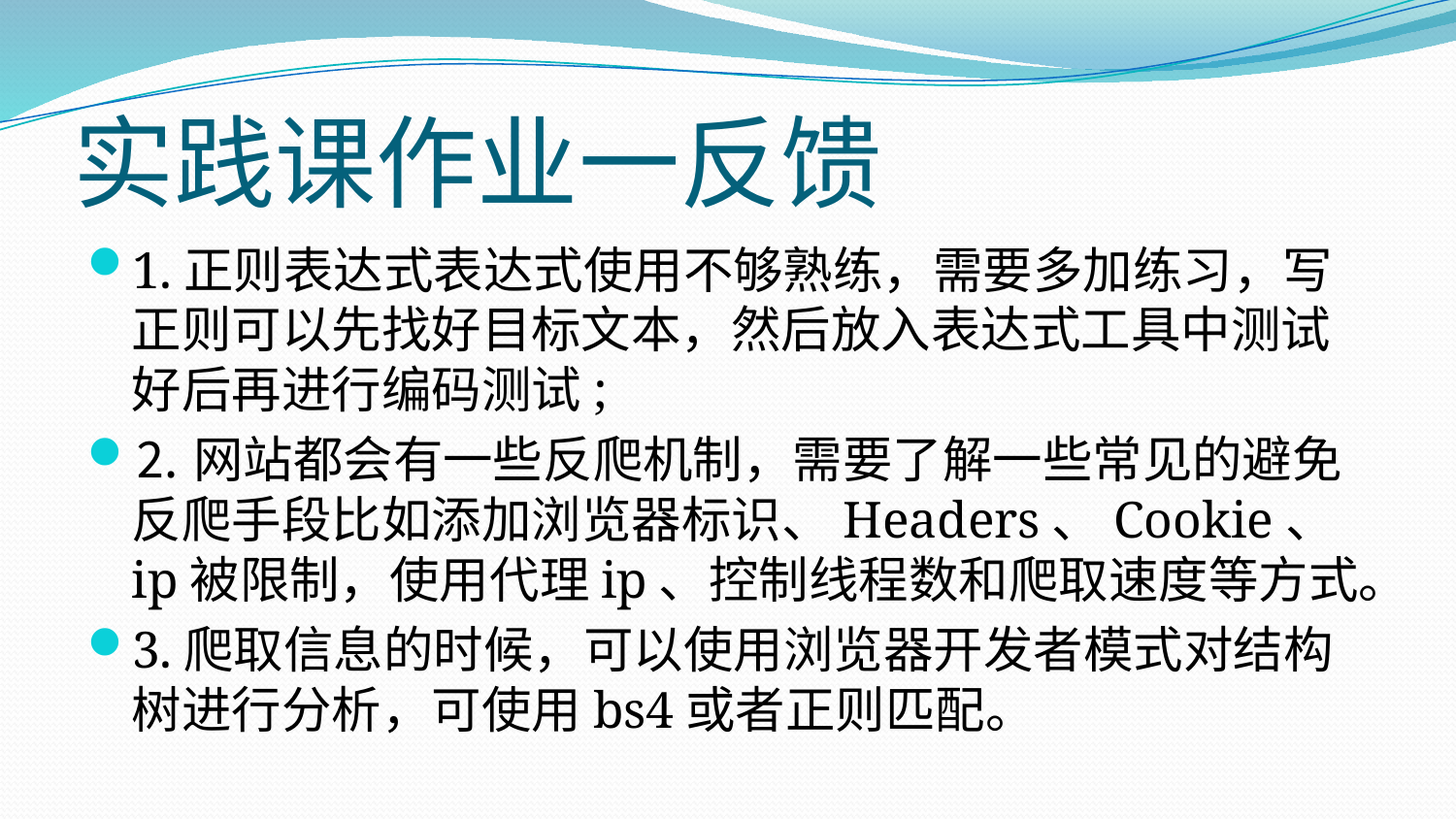

# 实践课作业一反馈
1.正则表达式表达式使用不够熟练，需要多加练习，写正则可以先找好目标文本，然后放入表达式工具中测试好后再进行编码测试;
⒉网站都会有一些反爬机制，需要了解一些常见的避免反爬手段比如添加浏览器标识、Headers、Cookie、 ip被限制，使用代理ip、控制线程数和爬取速度等方式。
3.爬取信息的时候，可以使用浏览器开发者模式对结构树进行分析，可使用bs4或者正则匹配。